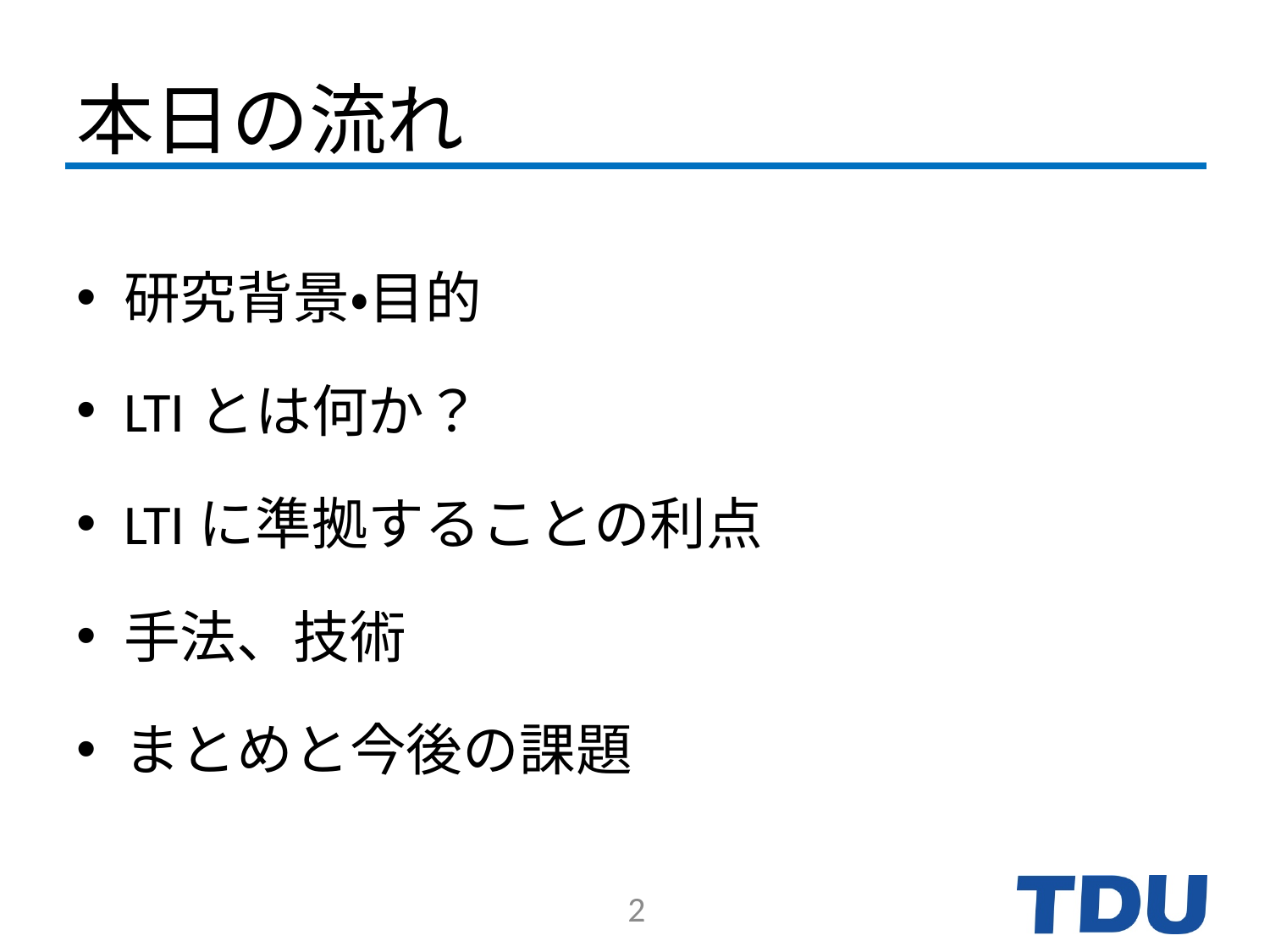

# 本日の流れ
研究背景・目的
LTIとは何か？
LTIに準拠することの利点
手法、技術
まとめと今後の課題
2